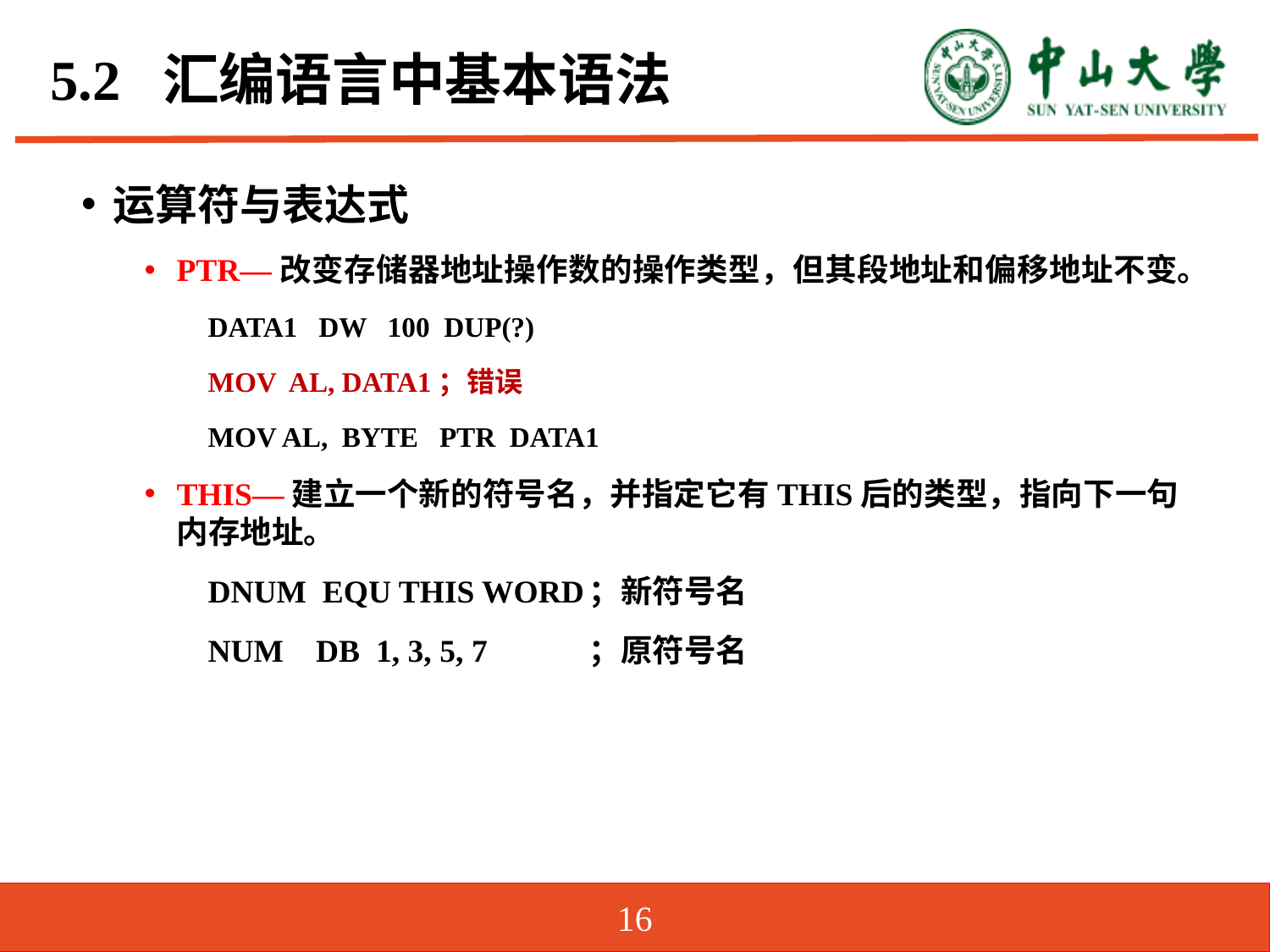

# 5.2  汇编语言中基本语法
运算符与表达式
PTR—改变存储器地址操作数的操作类型，但其段地址和偏移地址不变。
DATA1   DW   100  DUP(?)
MOV  AL, DATA1；错误
MOV AL,  BYTE   PTR  DATA1
THIS—建立一个新的符号名，并指定它有THIS后的类型，指向下一句内存地址。
DNUM  EQU THIS WORD	；新符号名
NUM    DB  1, 3, 5, 7	；原符号名
16